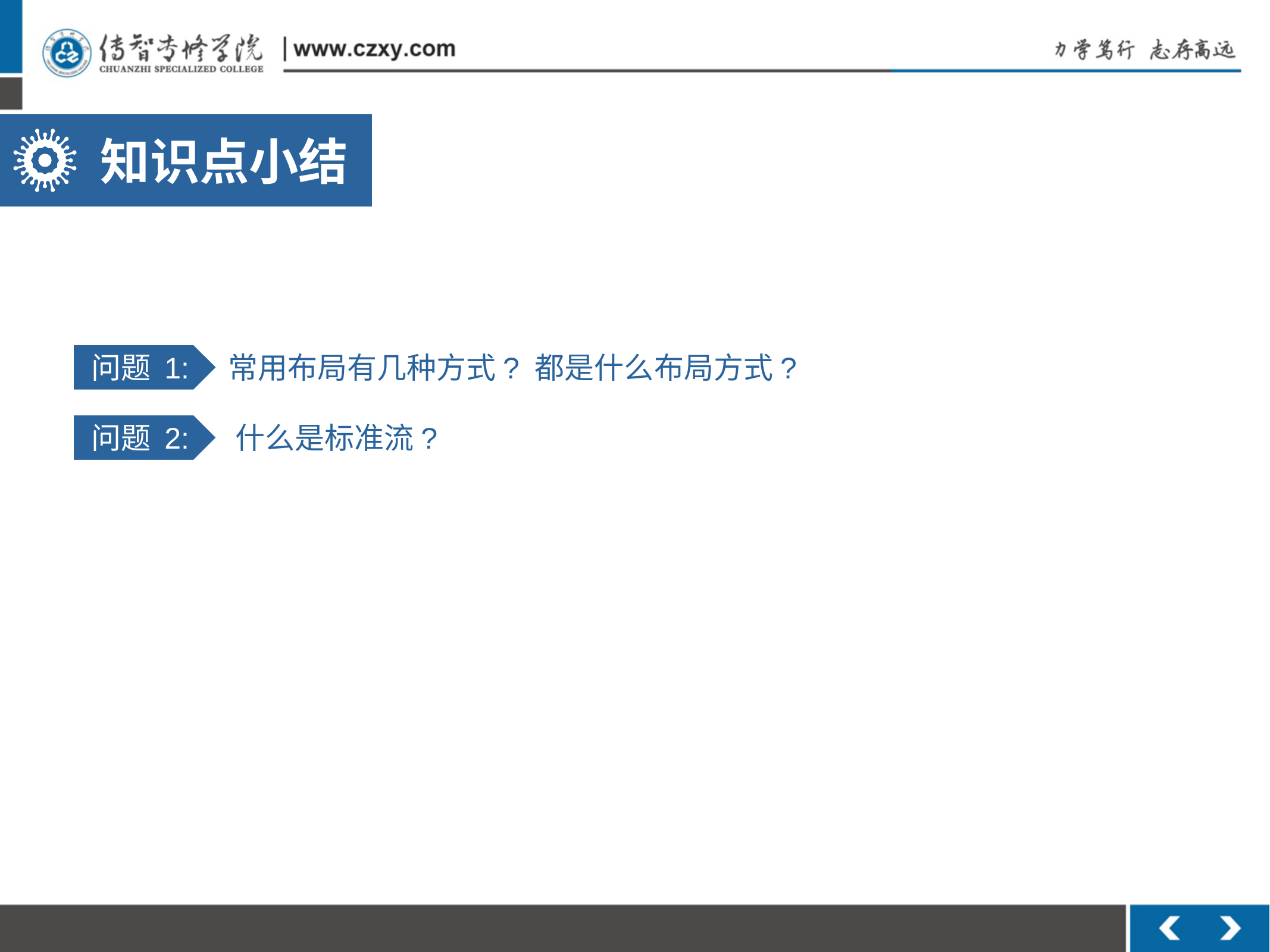

知识点小结

 问题 1:
常用布局有几种方式? 都是什么布局方式?

 问题 2:
什么是标准流?